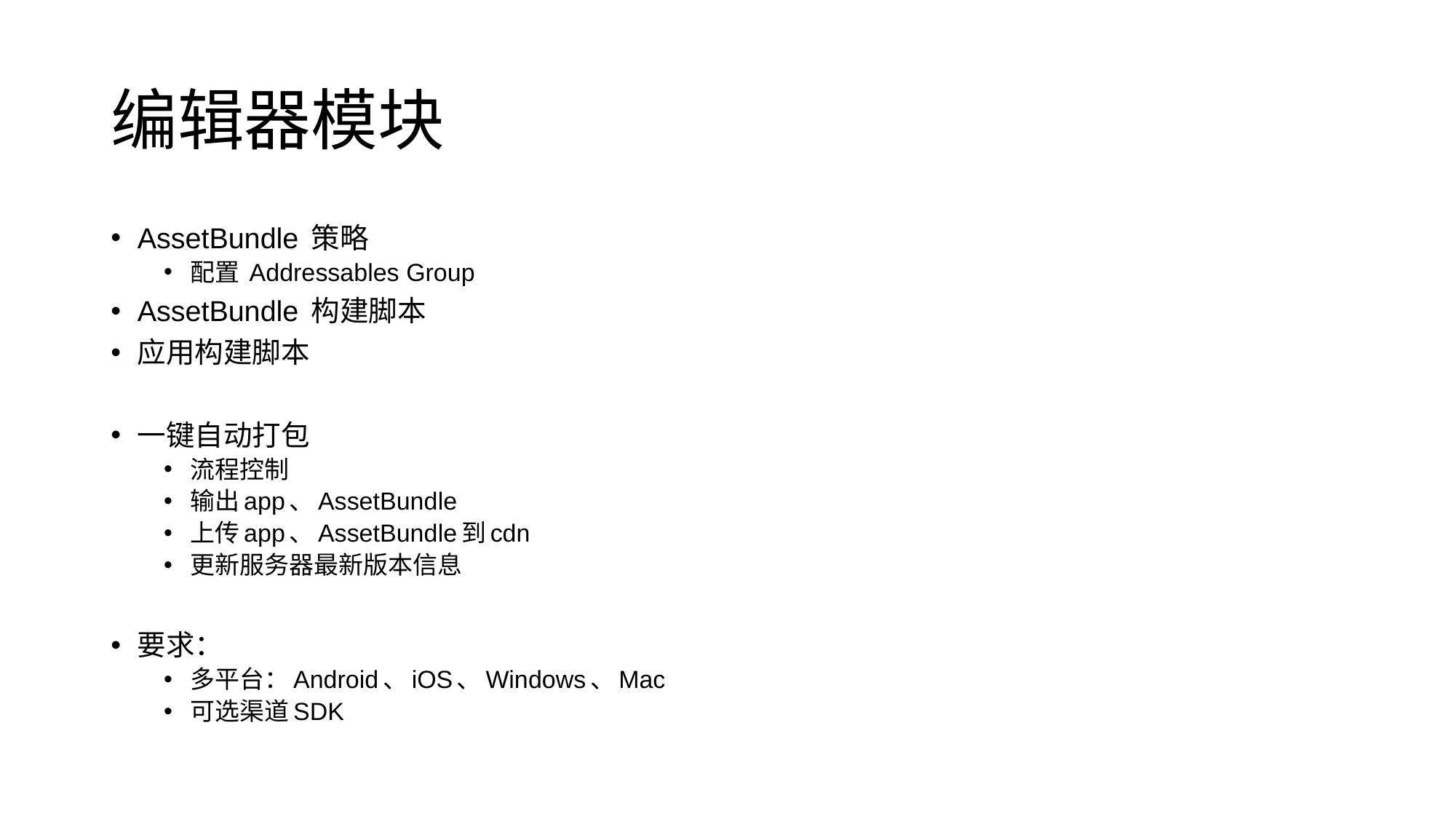

# 编辑器模块
AssetBundle 策略
配置 Addressables Group
AssetBundle 构建脚本
应用构建脚本

一键自动打包
流程控制
输出app、AssetBundle
上传app、AssetBundle到cdn
更新服务器最新版本信息

要求：
多平台：Android、iOS、Windows、Mac
可选渠道SDK